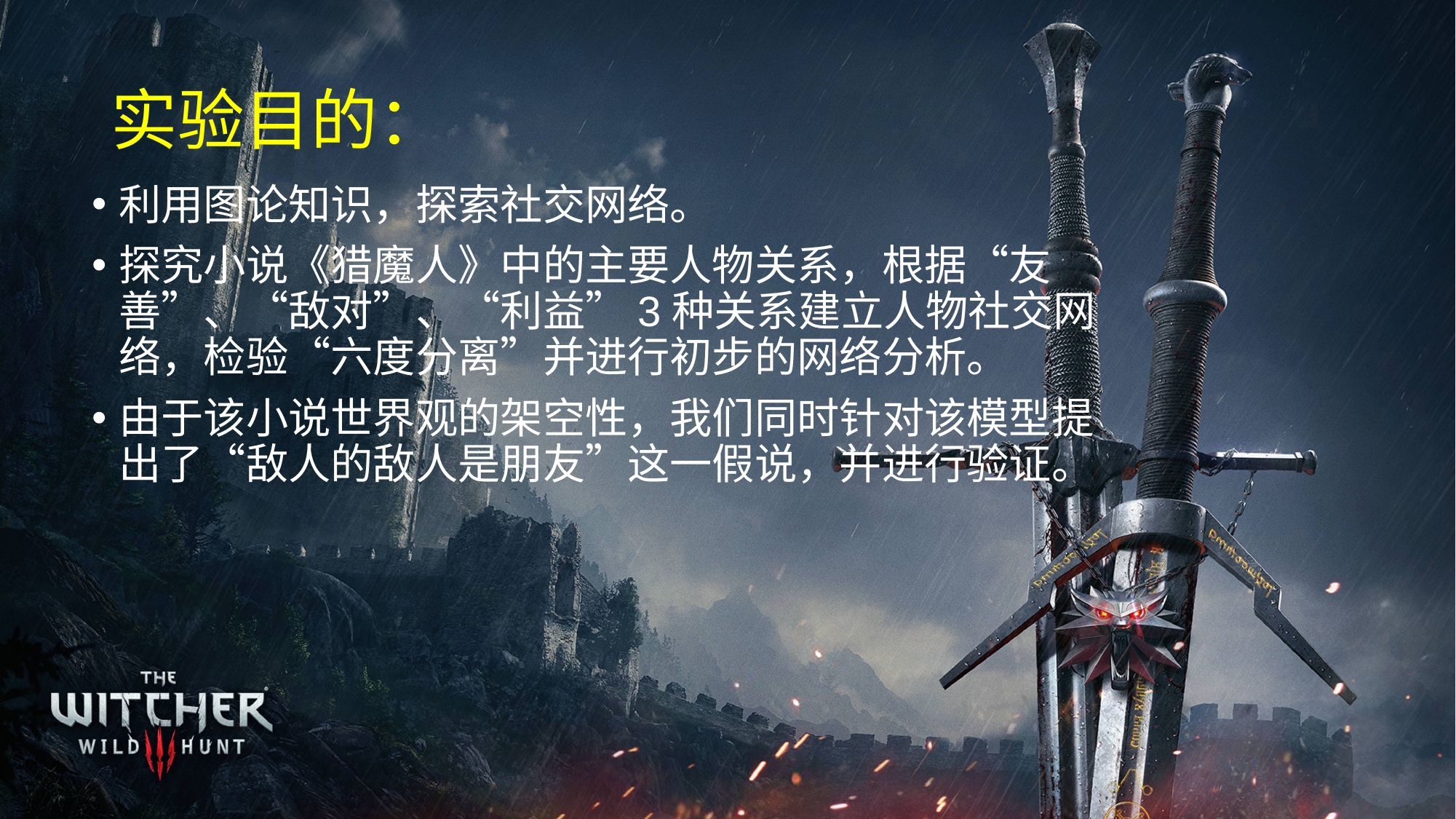

# 实验目的：
利用图论知识，探索社交网络。
探究小说《猎魔人》中的主要人物关系，根据“友善”、“敌对”、“利益”3种关系建立人物社交网络，检验“六度分离”并进行初步的网络分析。
由于该小说世界观的架空性，我们同时针对该模型提出了“敌人的敌人是朋友”这一假说，并进行验证。